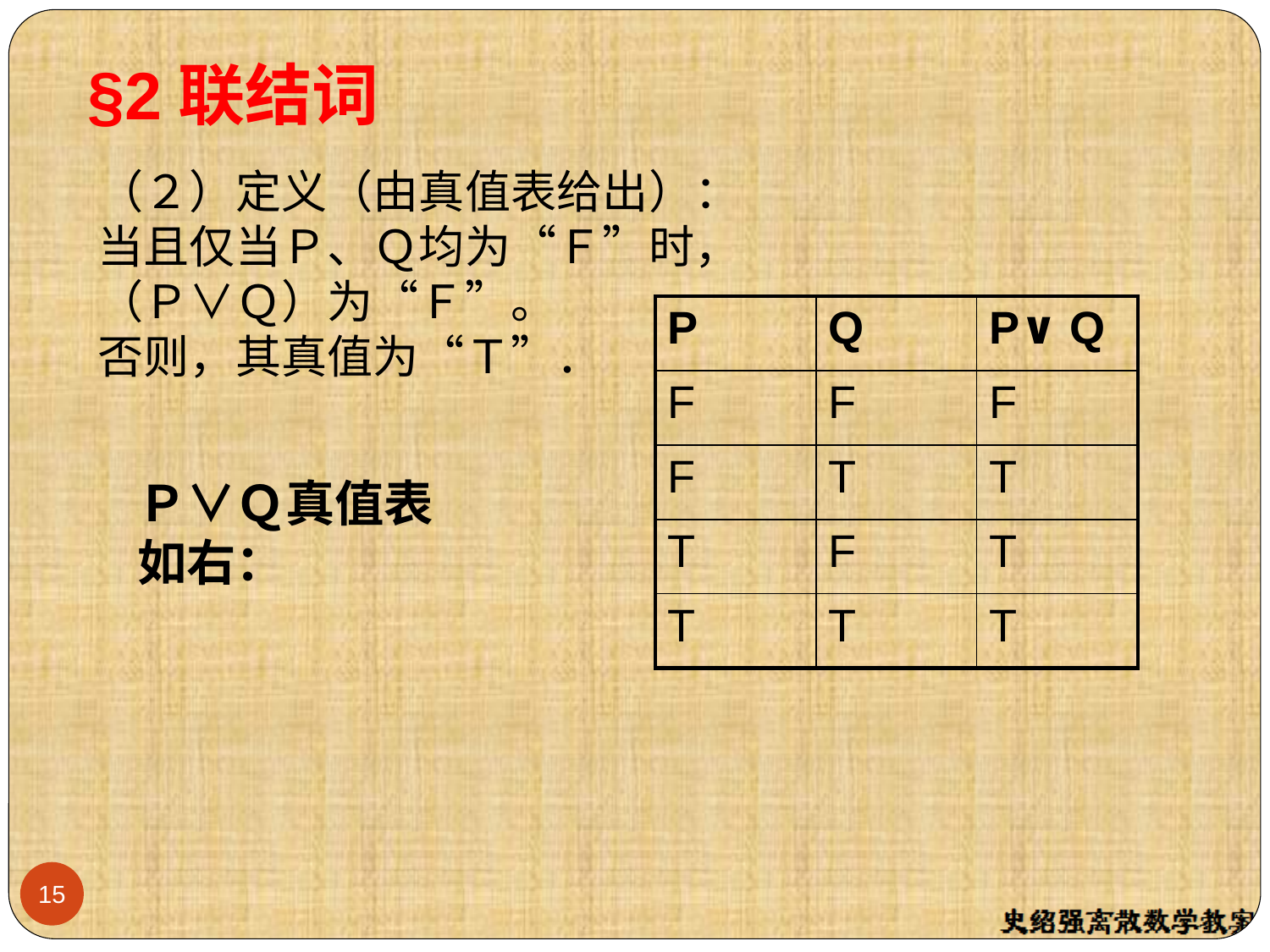

§2联结词
（２）定义（由真值表给出）：
当且仅当Ｐ、Ｑ均为“Ｆ”时，
（Ｐ∨Ｑ）为“Ｆ”。
否则，其真值为“Ｔ”．

| P | Q | P∨ Q |
| --- | --- | --- |
| F | F | F |
| F | T | T |
| T | F | T |
| T | T | T |
Ｐ∨Ｑ真值表
如右：

15